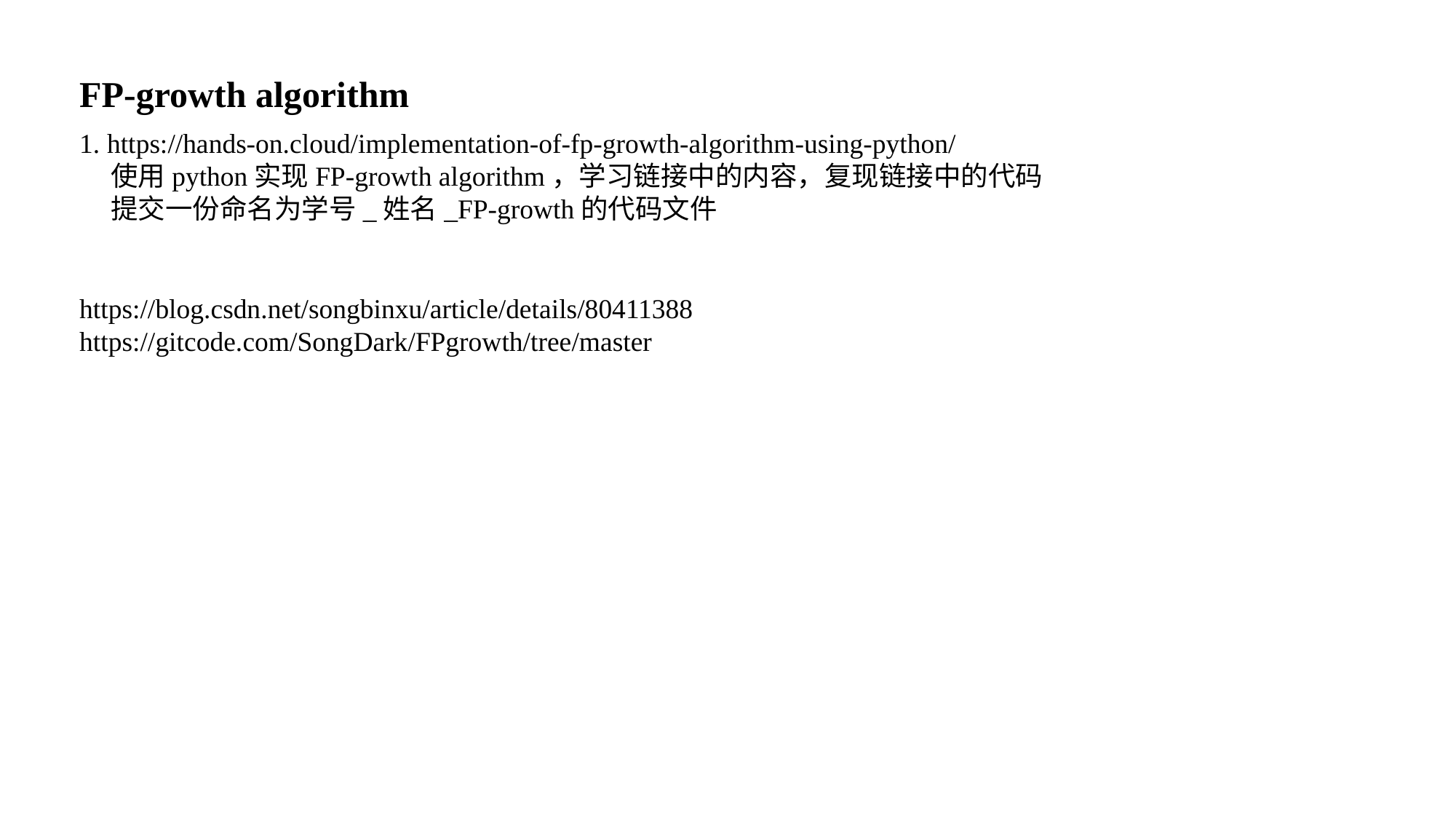

FP-growth algorithm
1. https://hands-on.cloud/implementation-of-fp-growth-algorithm-using-python/
    使用python实现FP-growth algorithm，学习链接中的内容，复现链接中的代码
    提交一份命名为学号_姓名_FP-growth的代码文件
https://blog.csdn.net/songbinxu/article/details/80411388
https://gitcode.com/SongDark/FPgrowth/tree/master